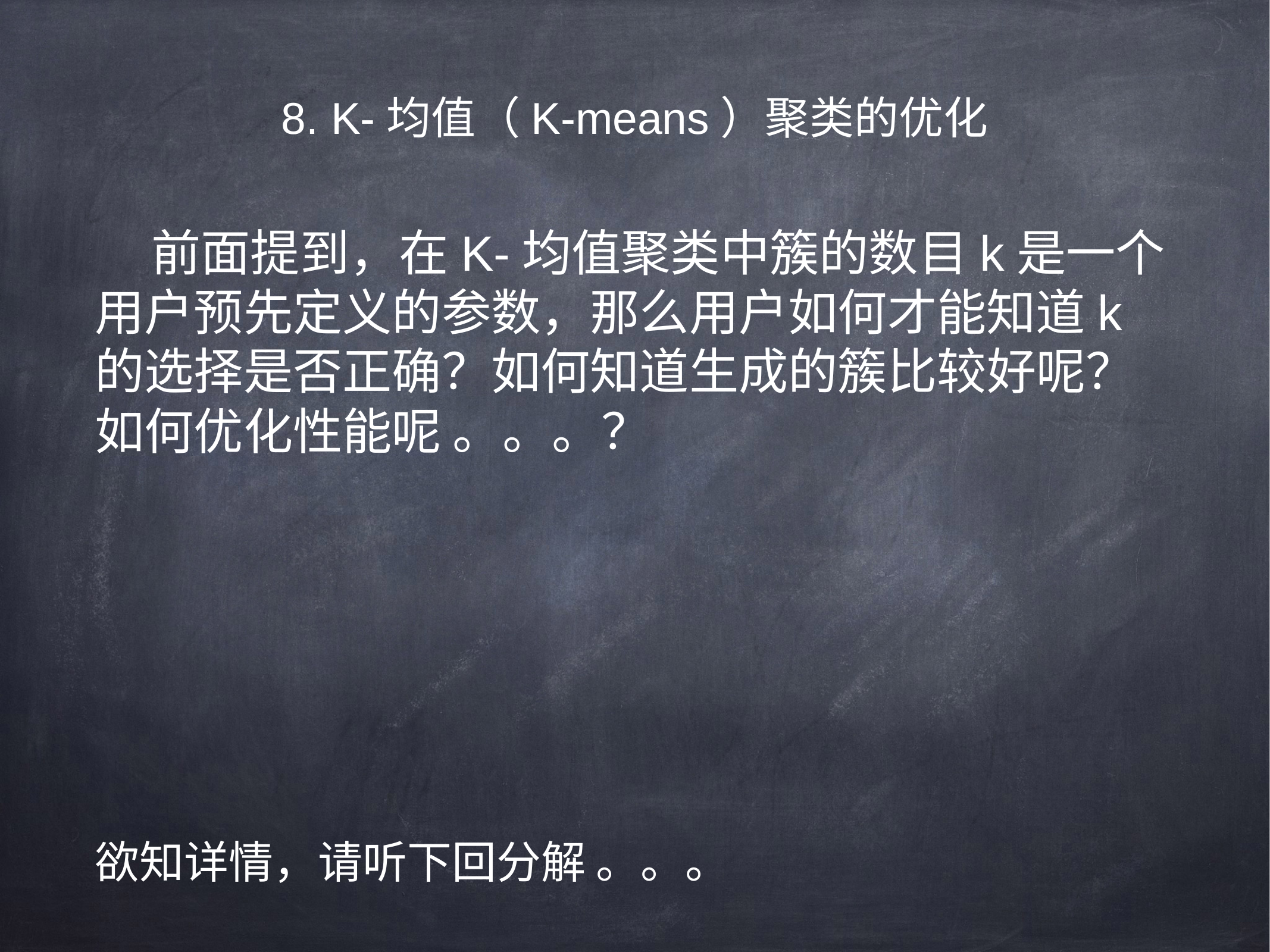

8. K-均值（K-means）聚类的优化
    前面提到，在K-均值聚类中簇的数目k是一个用户预先定义的参数，那么用户如何才能知道k的选择是否正确？如何知道生成的簇比较好呢？如何优化性能呢 。。。？

欲知详情，请听下回分解 。。。